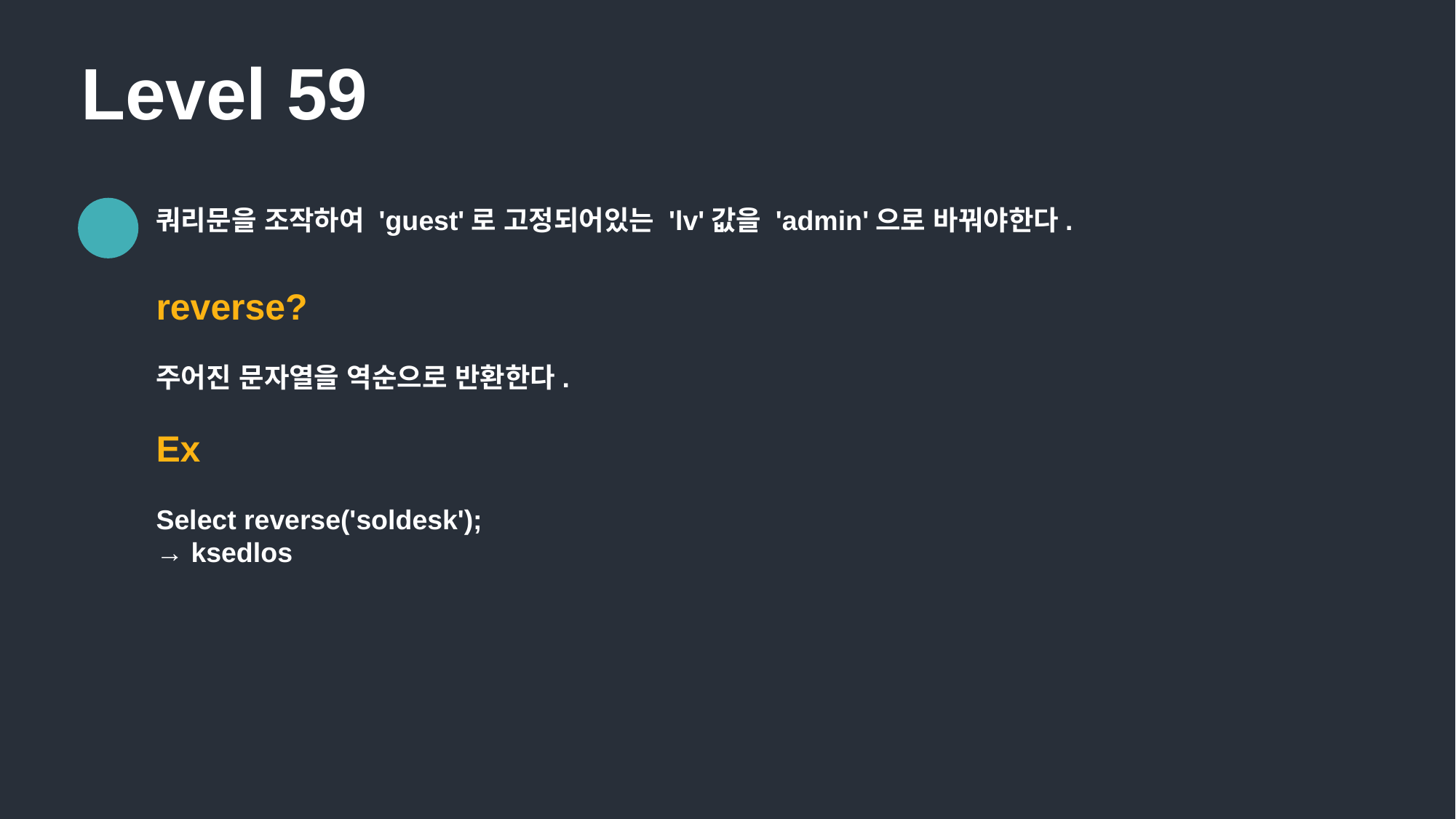

Level 59

쿼리문을 조작하여 'guest'로 고정되어있는 'lv'값을 'admin'으로 바꿔야한다.
reverse?

주어진 문자열을 역순으로 반환한다.

Ex

Select reverse('soldesk');
→ ksedlos